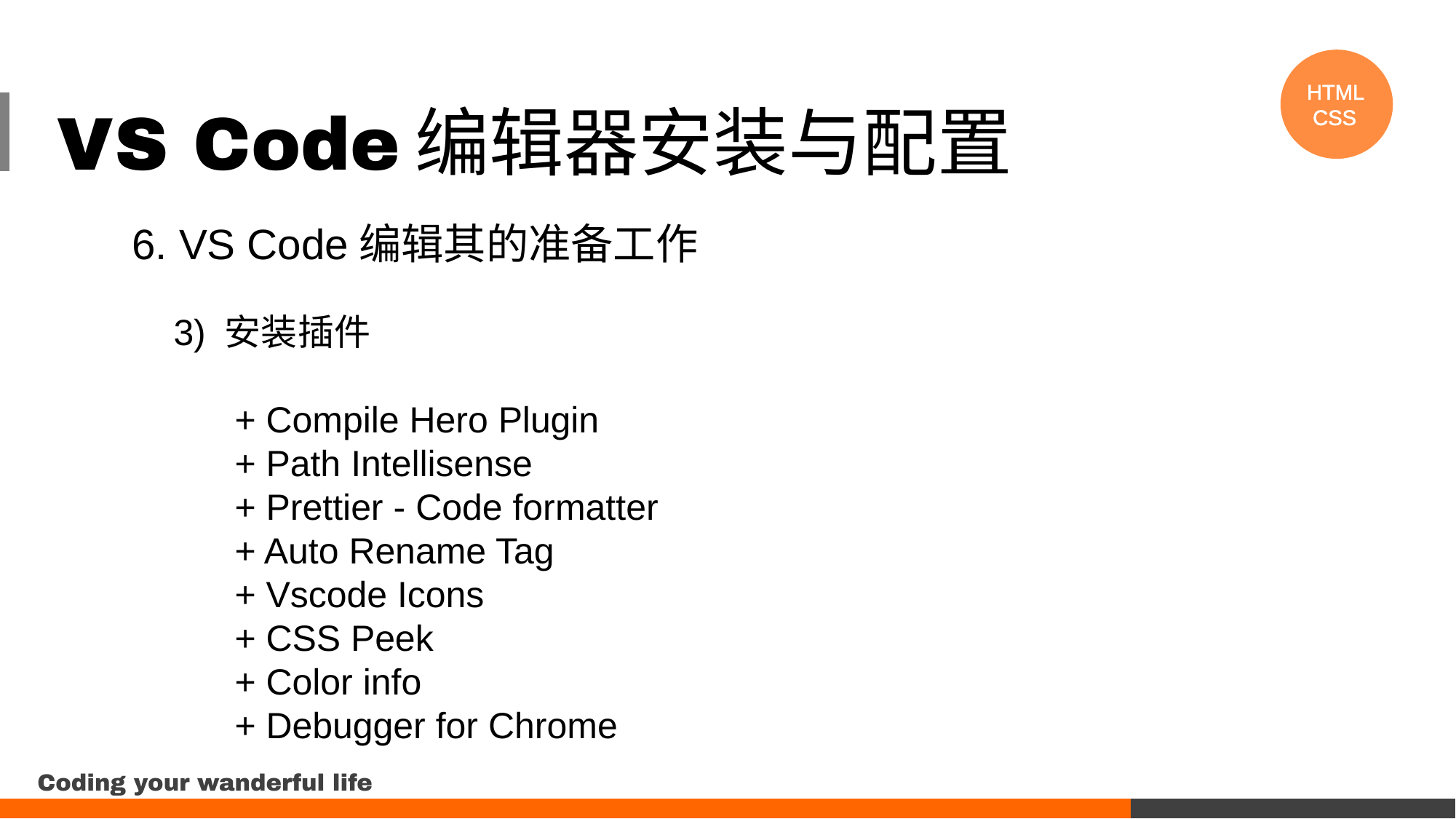

# VS Code编辑器安装与配置

 HTML
  CSS

6. VS Code编辑其的准备工作
3) 安装插件

      + Compile Hero Plugin
      + Path Intellisense
      + Prettier - Code formatter
      + Auto Rename Tag
      + Vscode Icons
      + CSS Peek
      + Color info
      + Debugger for Chrome

Coding your wanderful life